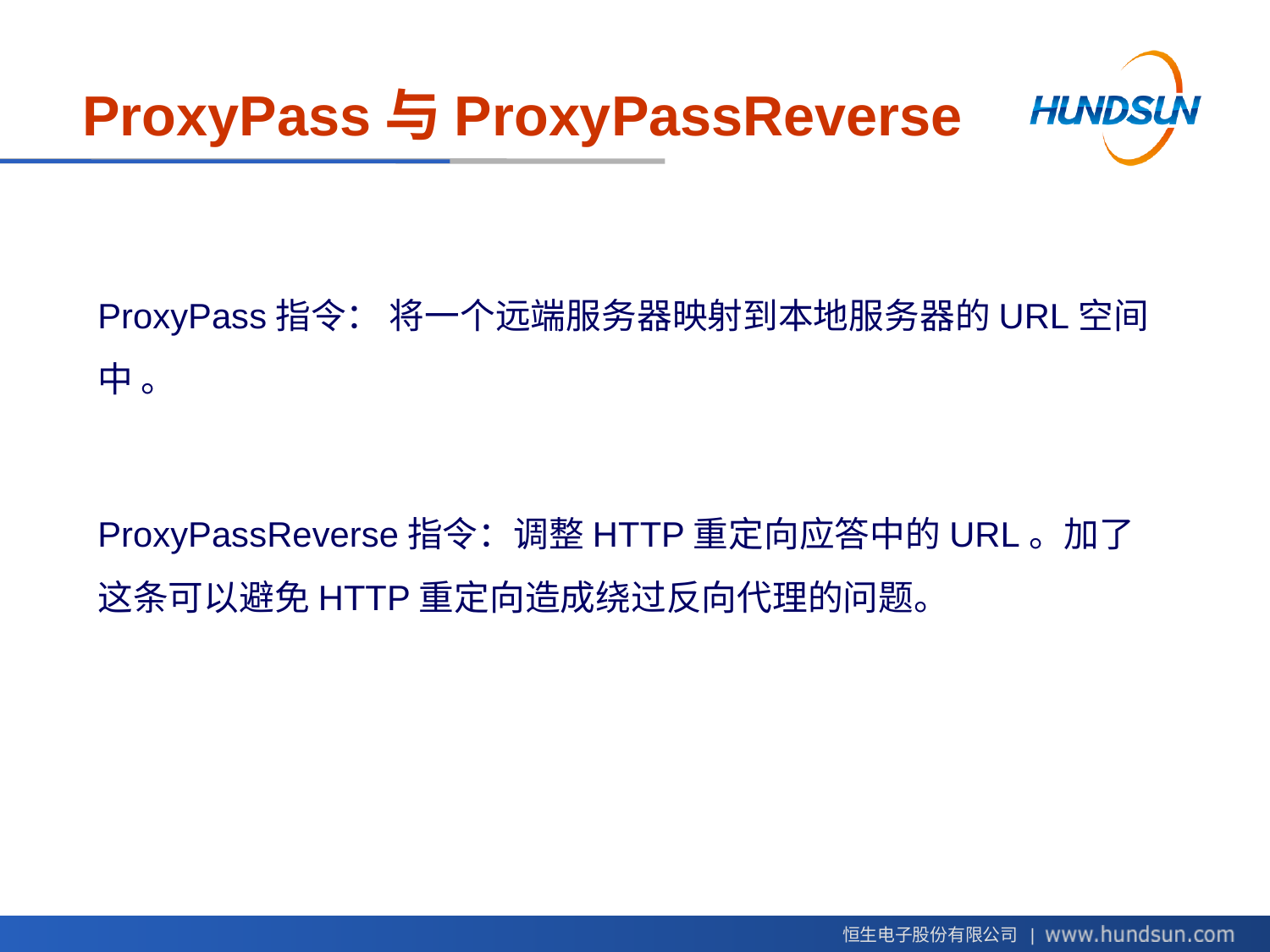

# ProxyPass与ProxyPassReverse
ProxyPass指令： 将一个远端服务器映射到本地服务器的URL空间中 。

ProxyPassReverse指令：调整HTTP重定向应答中的URL。加了这条可以避免HTTP重定向造成绕过反向代理的问题。